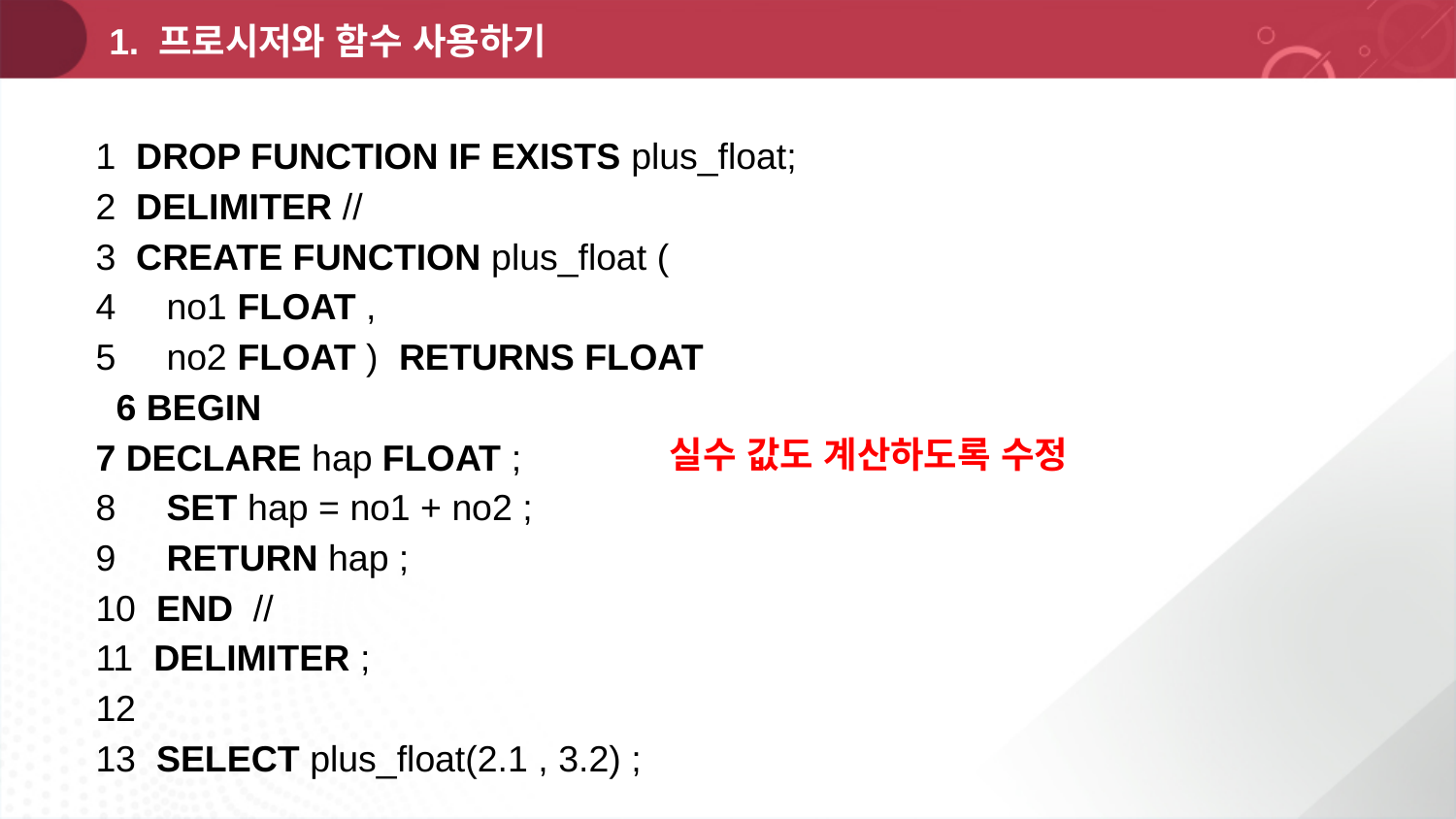

1. 프로시저와 함수 사용하기
1  DROP FUNCTION IF EXISTS plus_float;
2  DELIMITER //
3  CREATE FUNCTION plus_float (
4     no1 FLOAT ,
5     no2 FLOAT )  RETURNS FLOAT
  6 BEGIN
7 DECLARE hap FLOAT ;
8     SET hap = no1 + no2 ;
9     RETURN hap ;
10  END  //
11  DELIMITER ;
12
13  SELECT plus_float(2.1 , 3.2) ;
실수 값도 계산하도록 수정